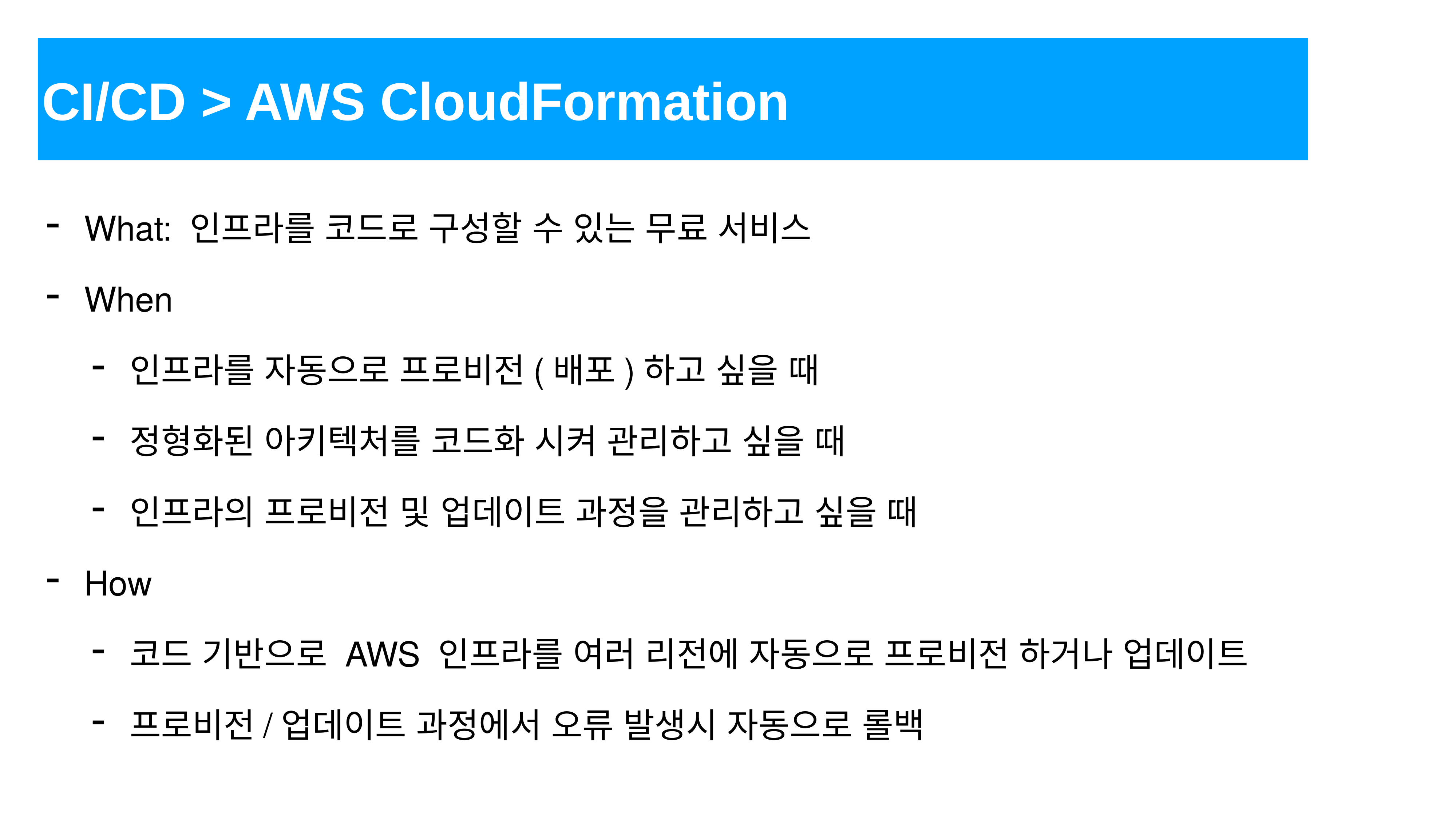

CI/CD > AWS CloudFormation
What: 인프라를 코드로 구성할 수 있는 무료 서비스
When
인프라를 자동으로 프로비전(배포)하고 싶을 때
정형화된 아키텍처를 코드화 시켜 관리하고 싶을 때
인프라의 프로비전 및 업데이트 과정을 관리하고 싶을 때
How
코드 기반으로 AWS 인프라를 여러 리전에 자동으로 프로비전 하거나 업데이트
프로비전/업데이트 과정에서 오류 발생시 자동으로 롤백